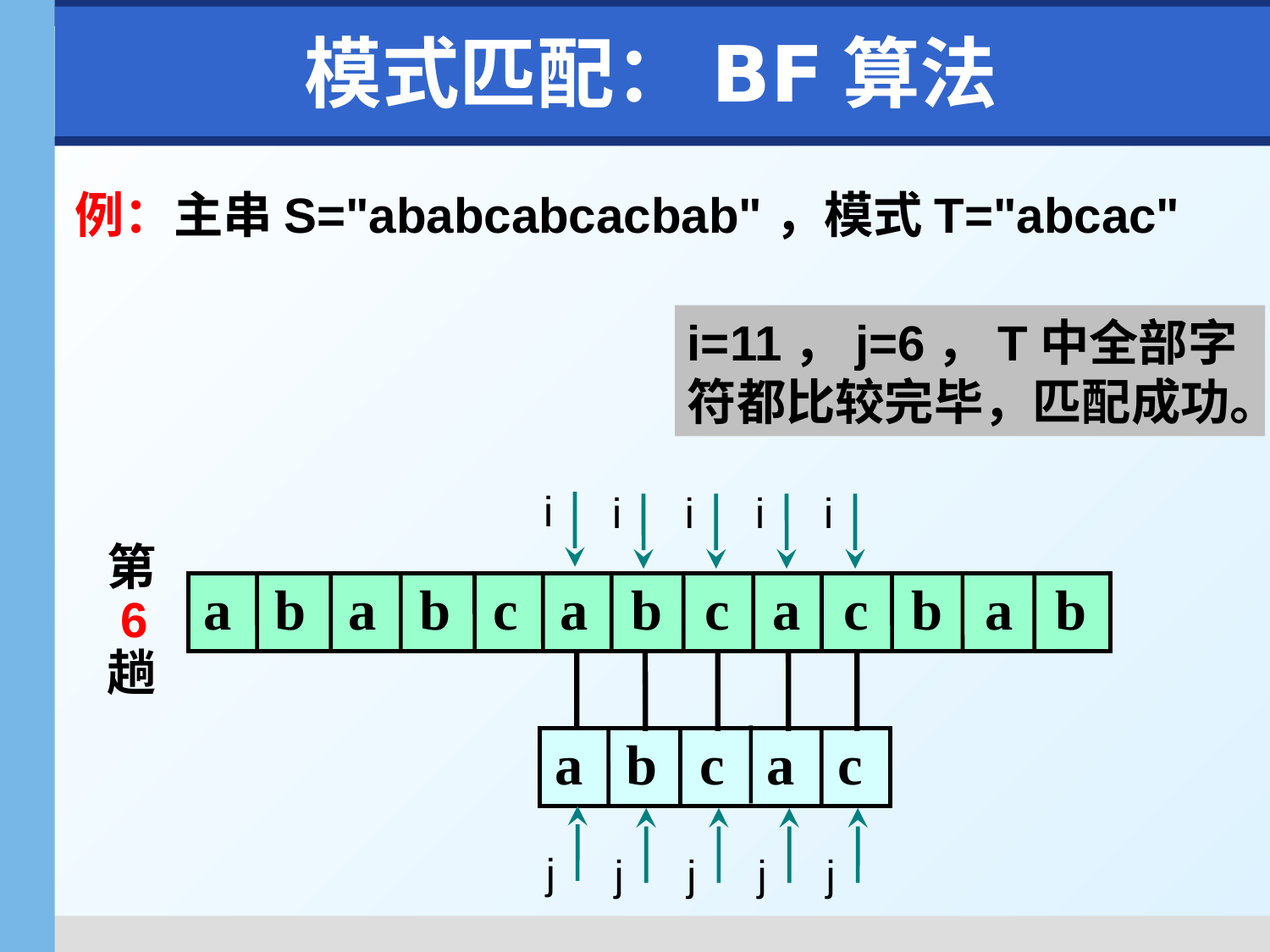

# 模式匹配：BF算法
例：主串S="ababcabcacbab"，模式T="abcac"
i=11，j=6，T中全部字符都比较完毕，匹配成功。
i

j
i

j
i

j
i

j
i

j
第
 6
趟
a   b   a   b   c   a   b   c   a   c   b   a   b

a   b   c   a   c